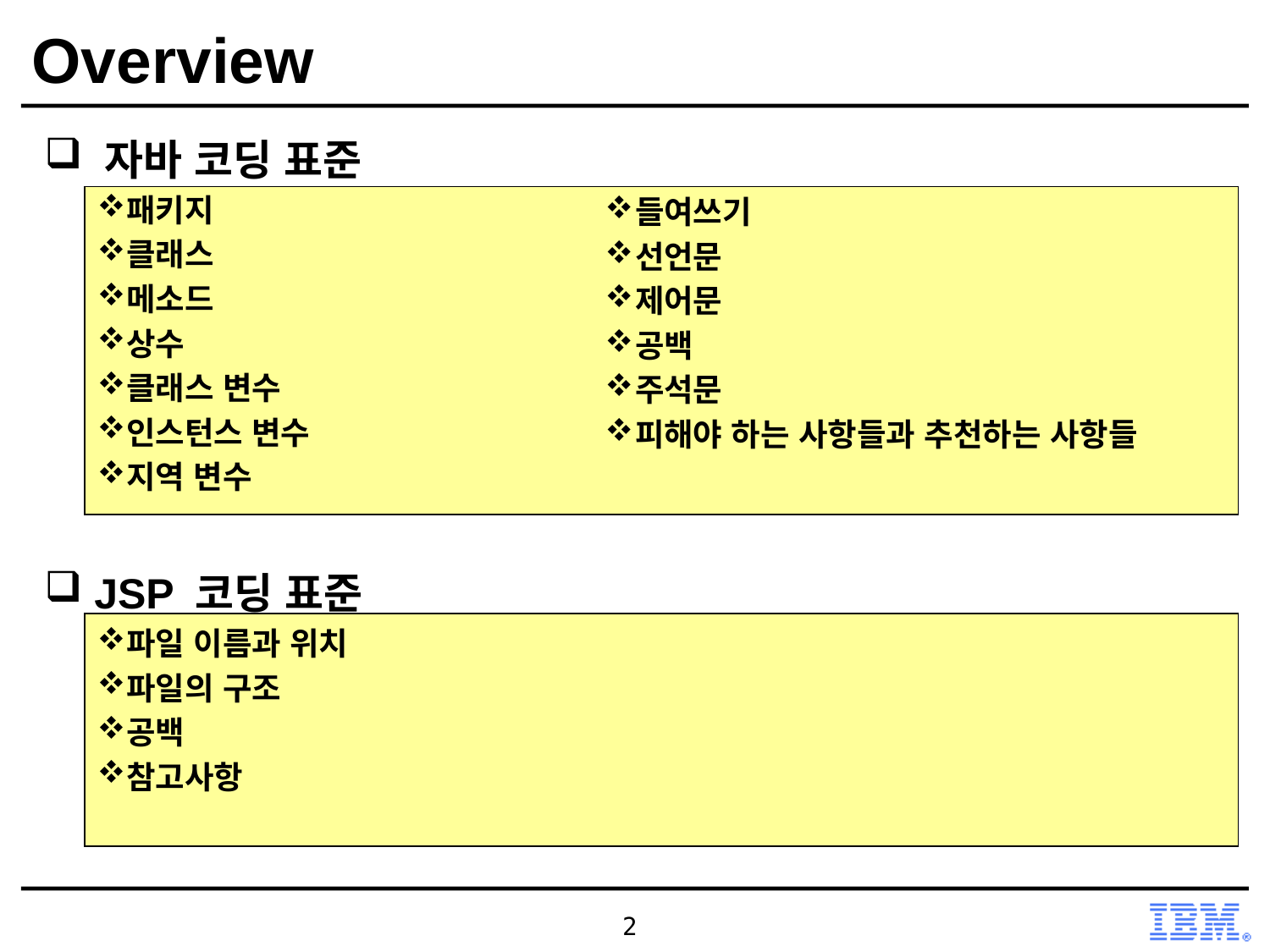

# Overview
 자바 코딩 표준
패키지
클래스
메소드
상수
클래스 변수
인스턴스 변수
지역 변수

 JSP 코딩 표준
파일 이름과 위치
파일의 구조
공백
참고사항

들여쓰기
선언문
제어문
공백
주석문
피해야 하는 사항들과 추천하는 사항들

2